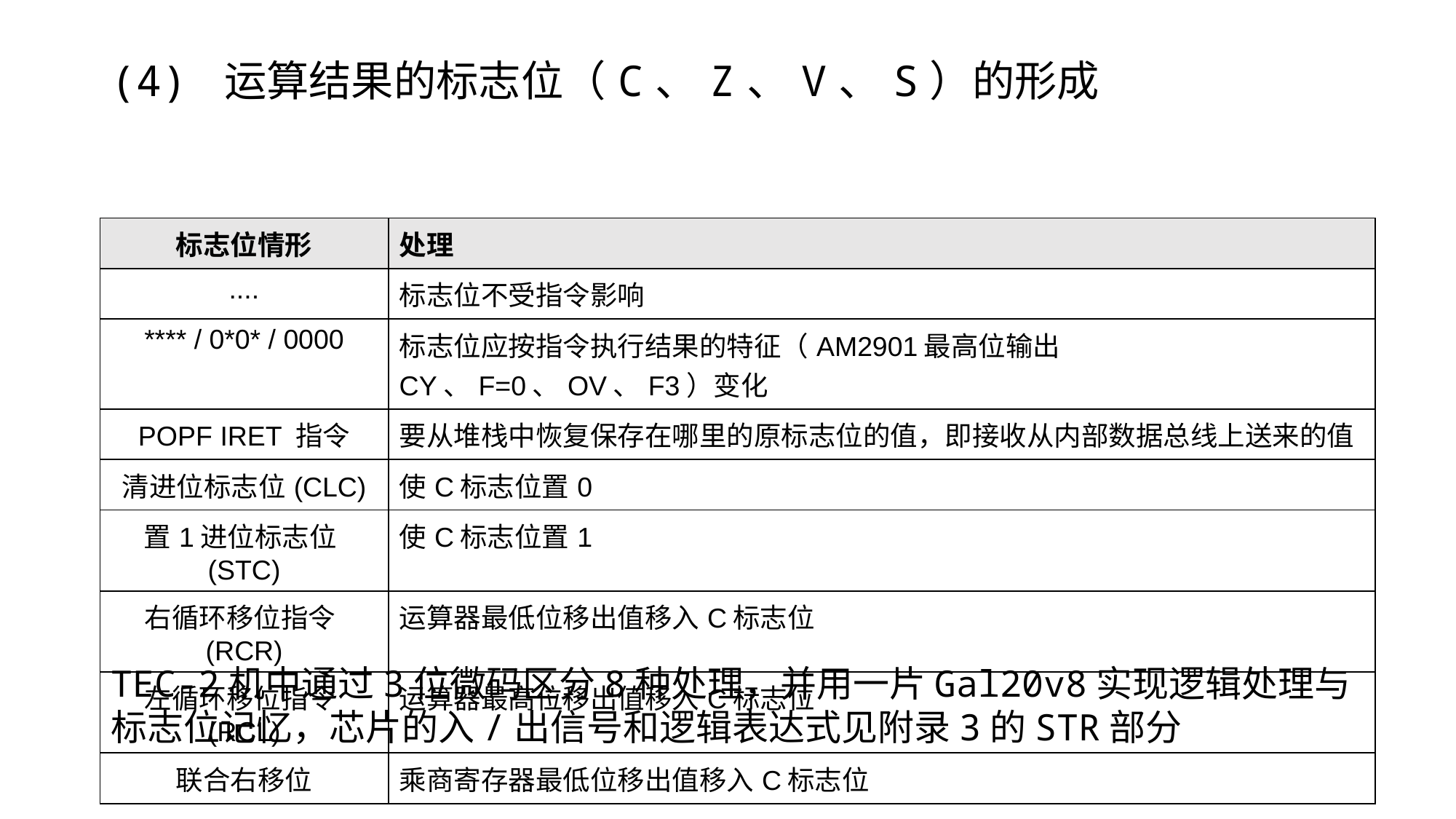

# (4) 运算结果的标志位（C、Z、V、S）的形成
| 标志位情形 | 处理 |
| --- | --- |
| .... | 标志位不受指令影响 |
| \*\*\*\* / 0\*0\* / 0000 | 标志位应按指令执行结果的特征（AM2901最高位输出CY、F=0、OV、F3）变化 |
| POPF IRET 指令 | 要从堆栈中恢复保存在哪里的原标志位的值，即接收从内部数据总线上送来的值 |
| 清进位标志位(CLC) | 使C标志位置0 |
| 置1进位标志位(STC) | 使C标志位置1 |
| 右循环移位指令(RCR) | 运算器最低位移出值移入C标志位 |
| 左循环移位指令(RCL) | 运算器最高位移出值移入C标志位 |
| 联合右移位 | 乘商寄存器最低位移出值移入C标志位 |
TEC-2机中通过3位微码区分8种处理，并用一片Gal20v8实现逻辑处理与标志位记忆，芯片的入/出信号和逻辑表达式见附录3的STR部分